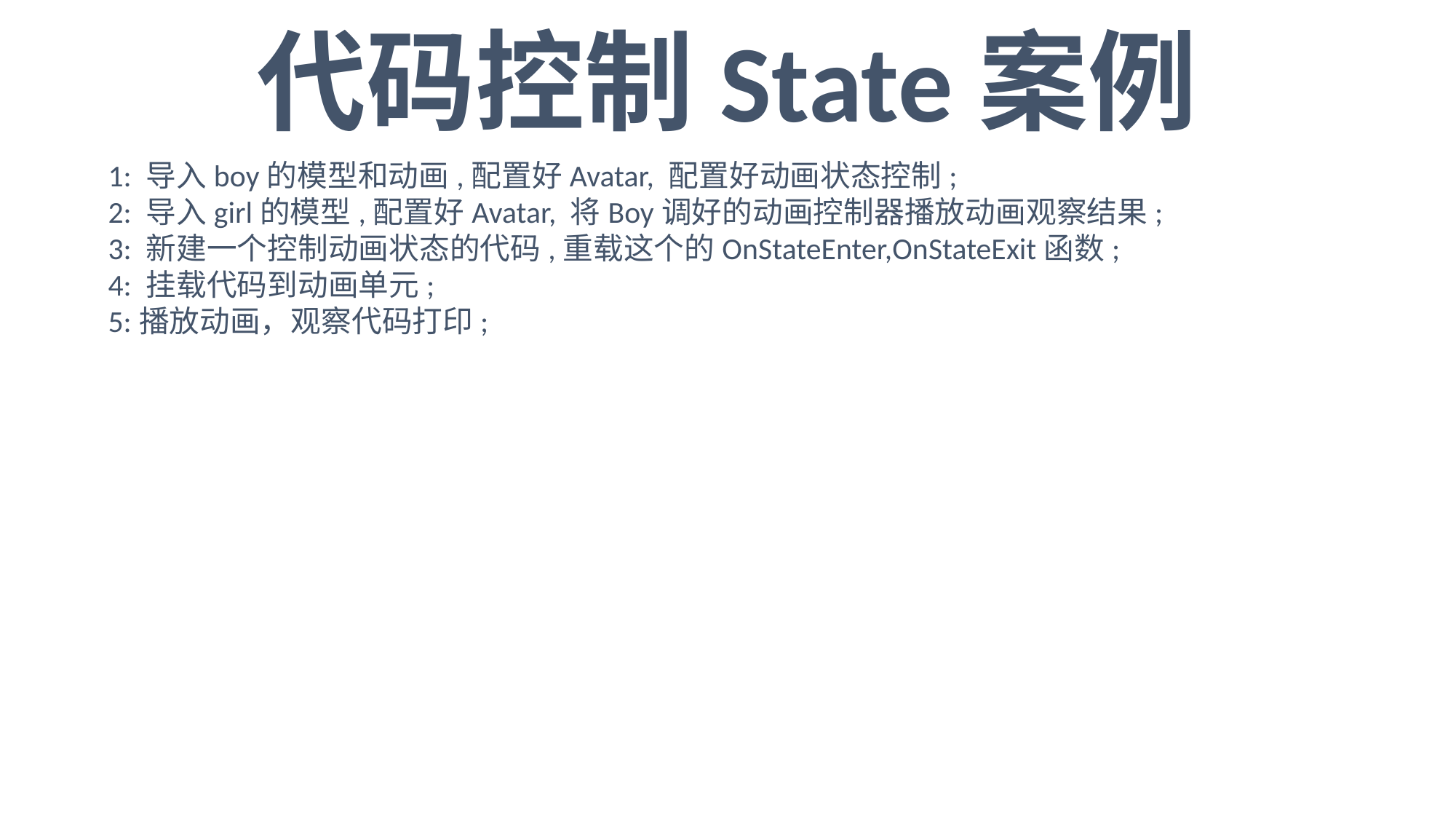

代码控制State案例
1: 导入boy的模型和动画,配置好Avatar, 配置好动画状态控制;
2: 导入girl的模型,配置好Avatar, 将Boy调好的动画控制器播放动画观察结果;
3: 新建一个控制动画状态的代码,重载这个的OnStateEnter,OnStateExit函数;
4: 挂载代码到动画单元;
5:播放动画，观察代码打印;
2